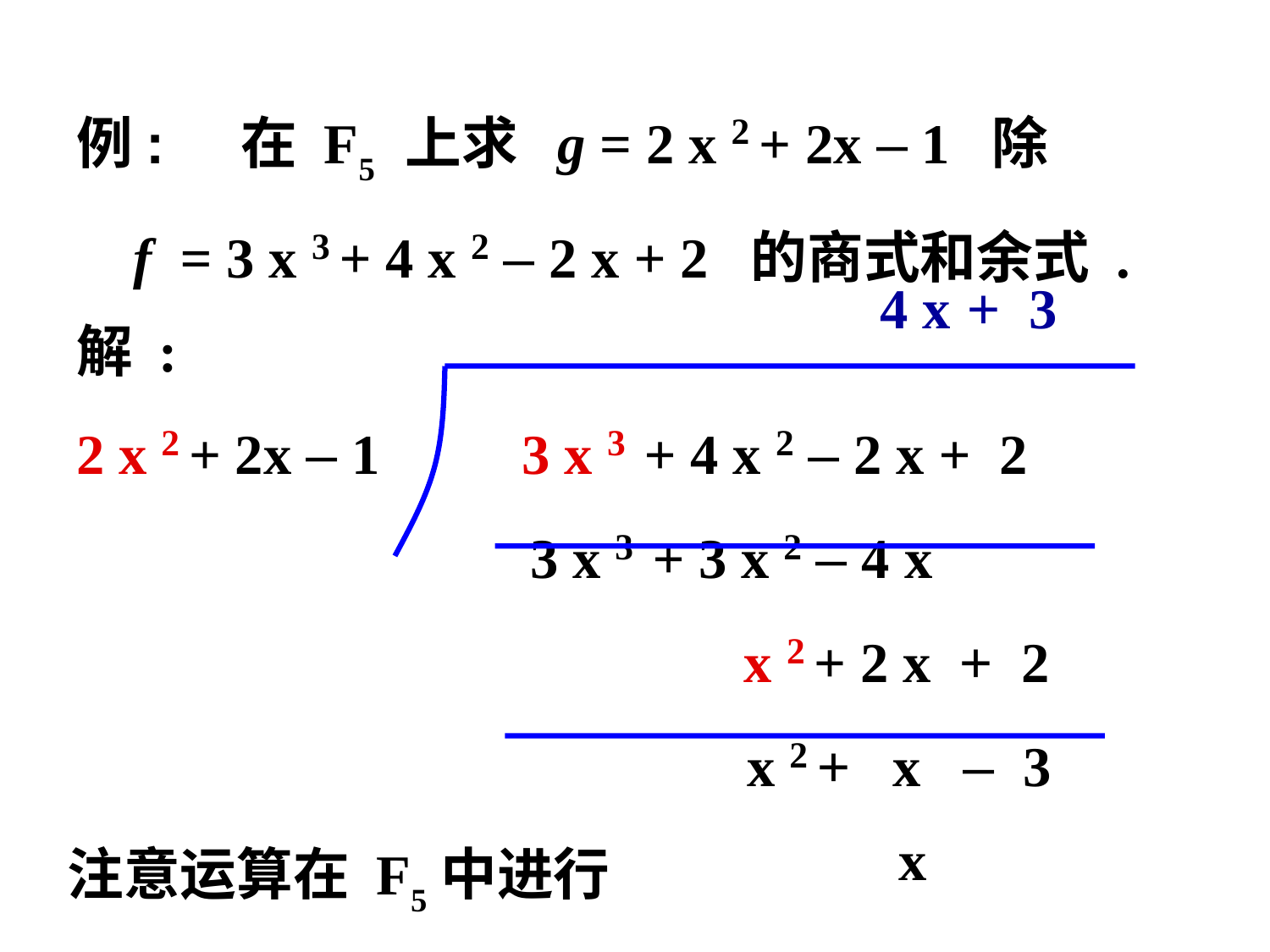

例:    在 F5  上求  g = 2 x 2 + 2x – 1  除
    f  = 3 x 3 + 4 x 2 – 2 x + 2  的商式和余式 .
解 :
2 x 2 + 2x – 1          3 x 3  + 4 x 2 – 2 x +  2
                                3 x 3  + 3 x 2 – 4 x
                                               x 2 + 2 x  +  2
                                           x 2 +   x   –  3
                                                          x
 4 x
+  3

注意运算在 F5中进行